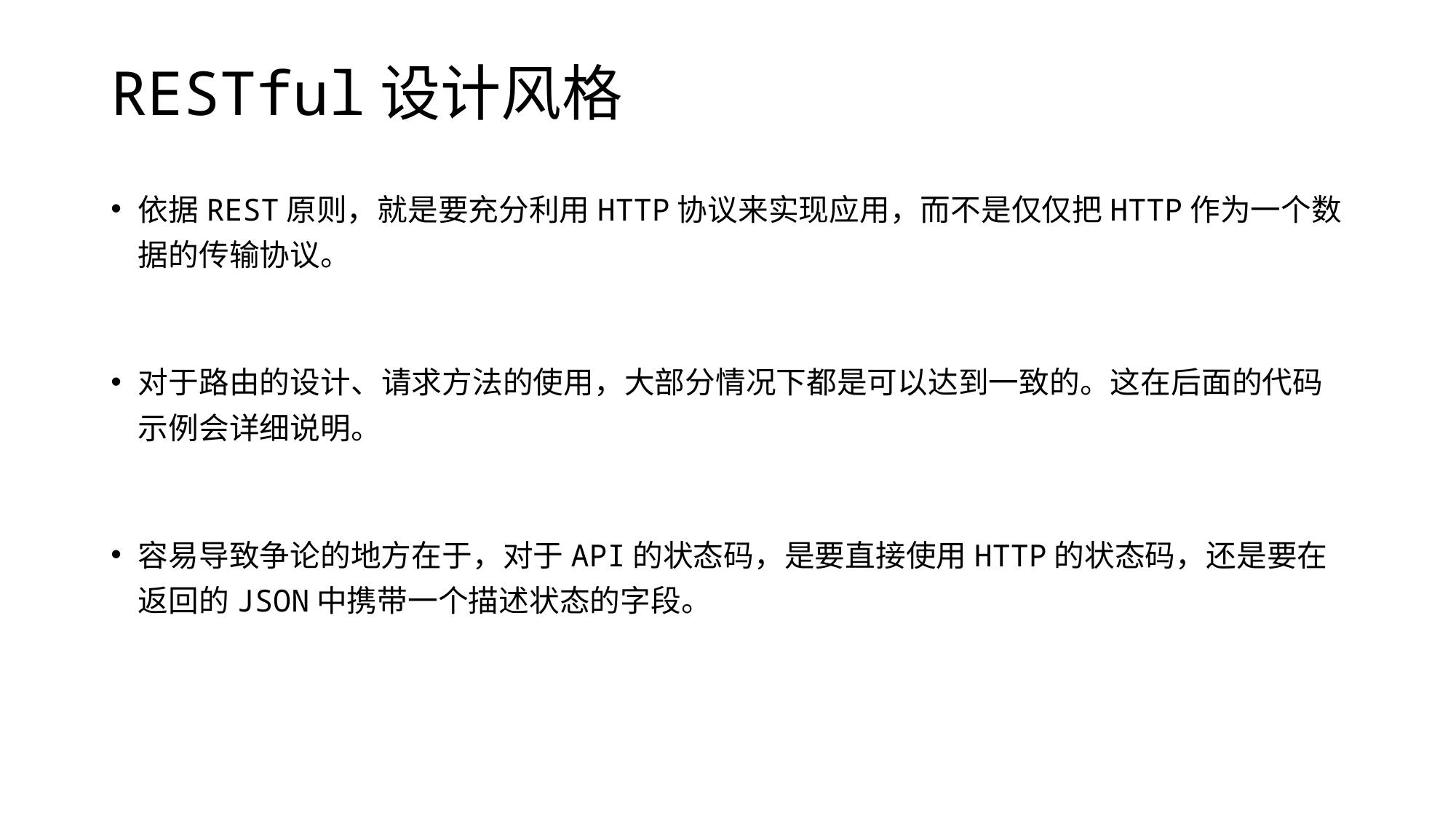

# RESTful设计风格
依据REST原则，就是要充分利用HTTP协议来实现应用，而不是仅仅把HTTP作为一个数据的传输协议。

对于路由的设计、请求方法的使用，大部分情况下都是可以达到一致的。这在后面的代码示例会详细说明。

容易导致争论的地方在于，对于API的状态码，是要直接使用HTTP的状态码，还是要在返回的JSON中携带一个描述状态的字段。